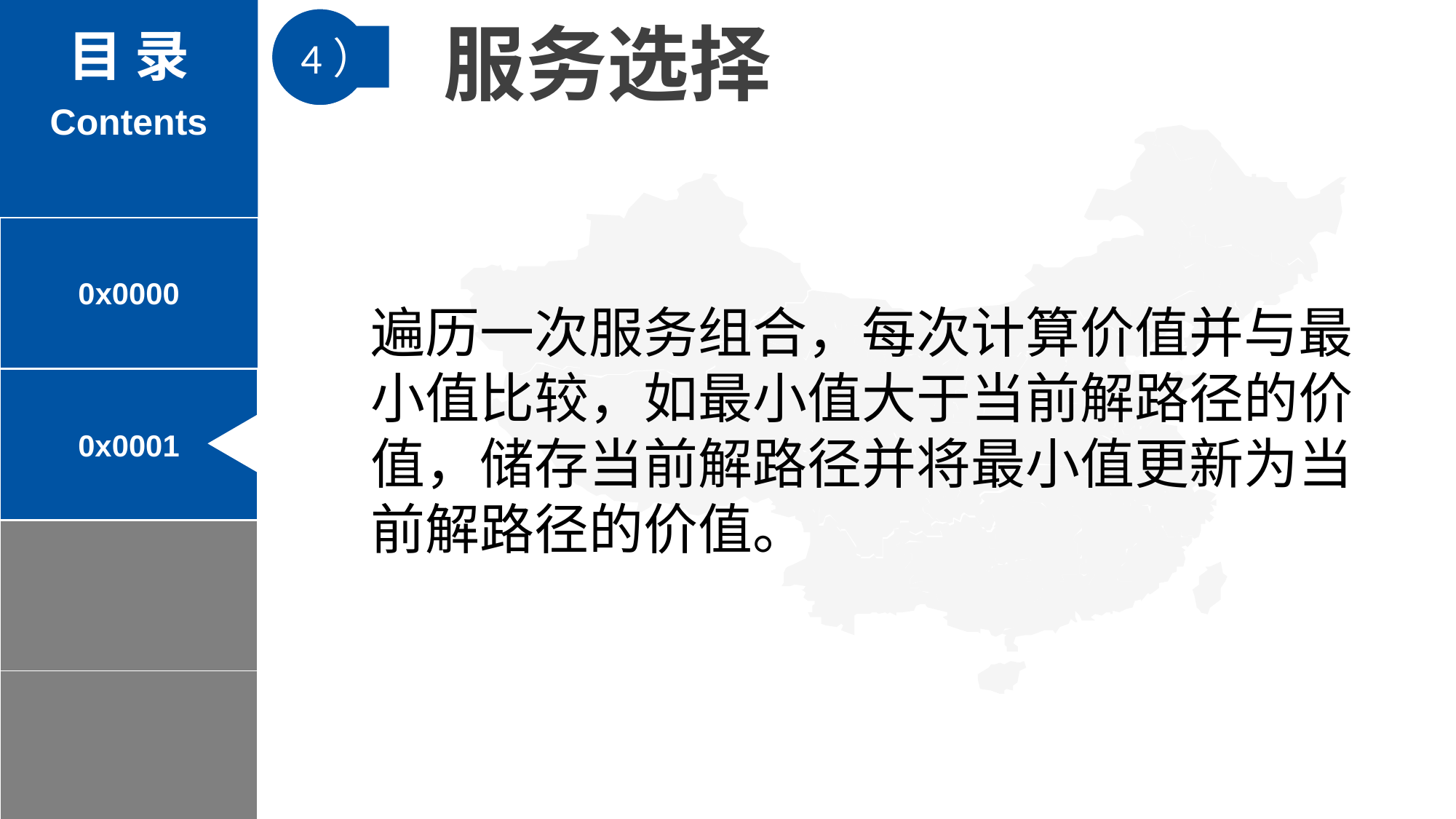

服务选择

4）
目 录
Contents
0x0000
遍历一次服务组合，每次计算价值并与最小值比较，如最小值大于当前解路径的价值，储存当前解路径并将最小值更新为当前解路径的价值。
0x0001